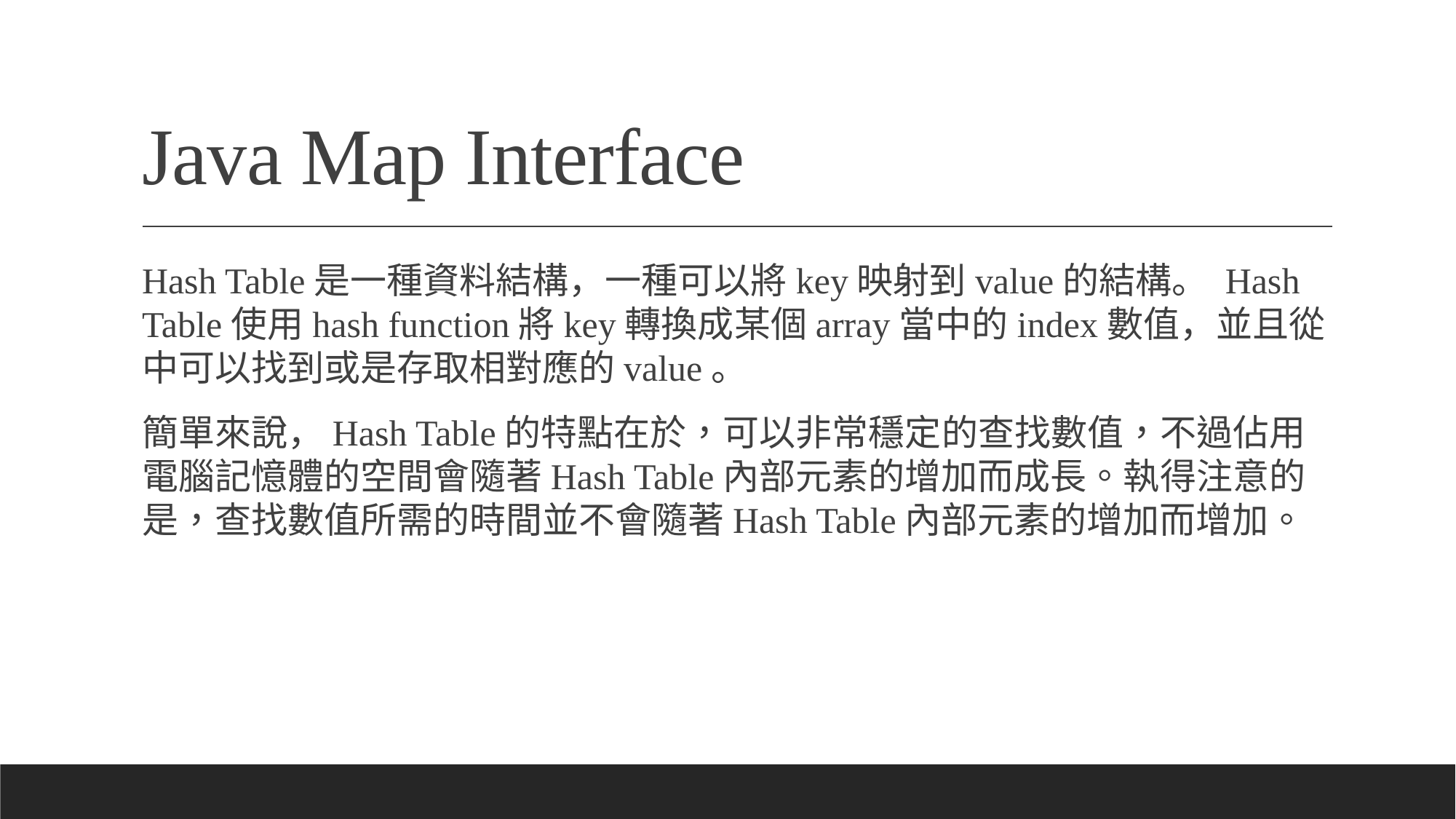

# Java Map Interface
Hash Table是一種資料結構，一種可以將key映射到value的結構。 Hash Table使用hash function將key轉換成某個array當中的index數值，並且從中可以找到或是存取相對應的value。
簡單來說，Hash Table的特點在於，可以非常穩定的查找數值，不過佔用電腦記憶體的空間會隨著Hash Table內部元素的增加而成長。執得注意的是，查找數值所需的時間並不會隨著Hash Table內部元素的增加而增加。